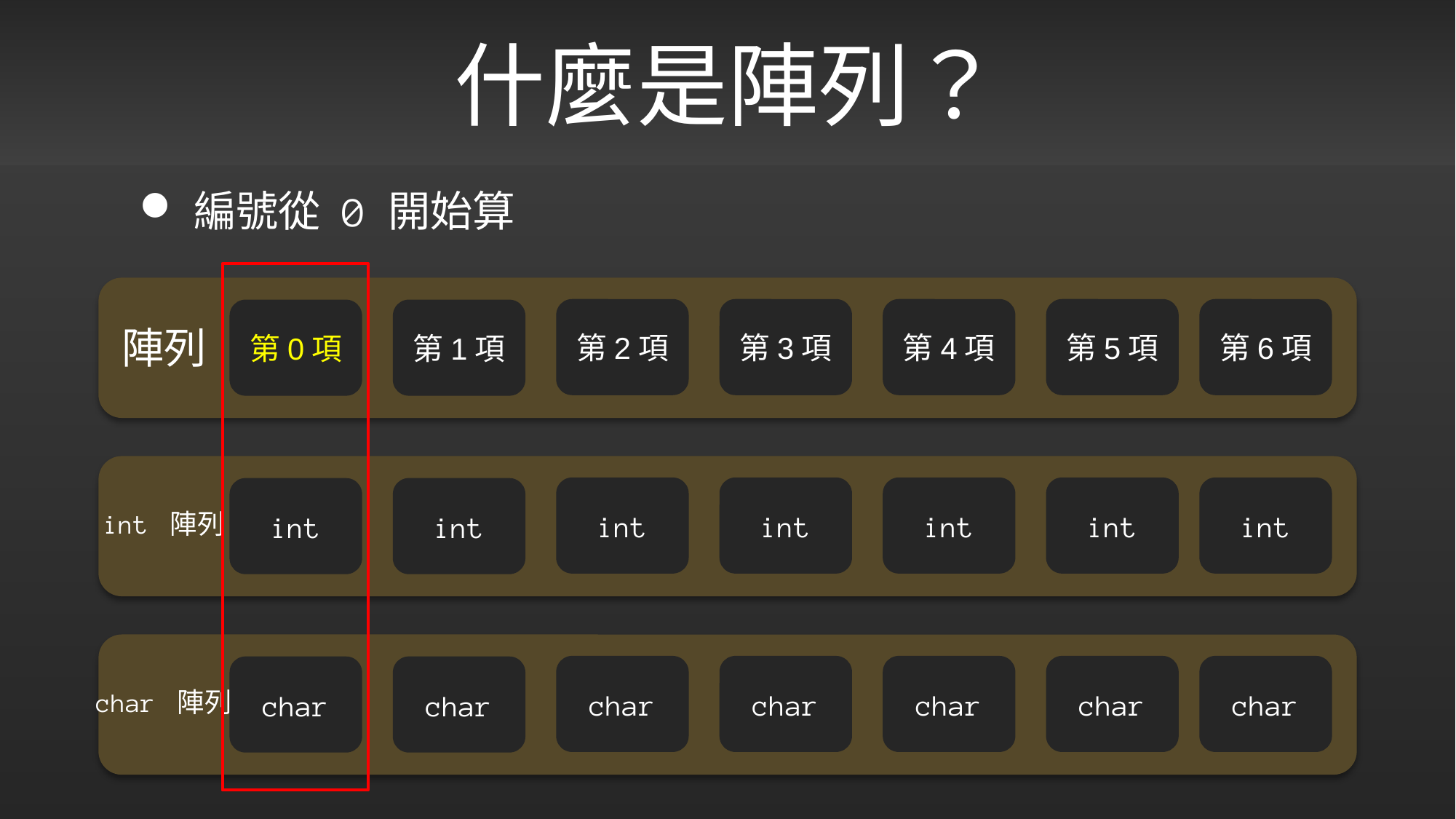

什麼是陣列？
編號從 0 開始算

第4項
第5項
第6項
第2項
第3項
第0項
第1項
陣列

int
int
int
int
int
int
int
int 陣列

char
char
char
char
char
char
char
char 陣列